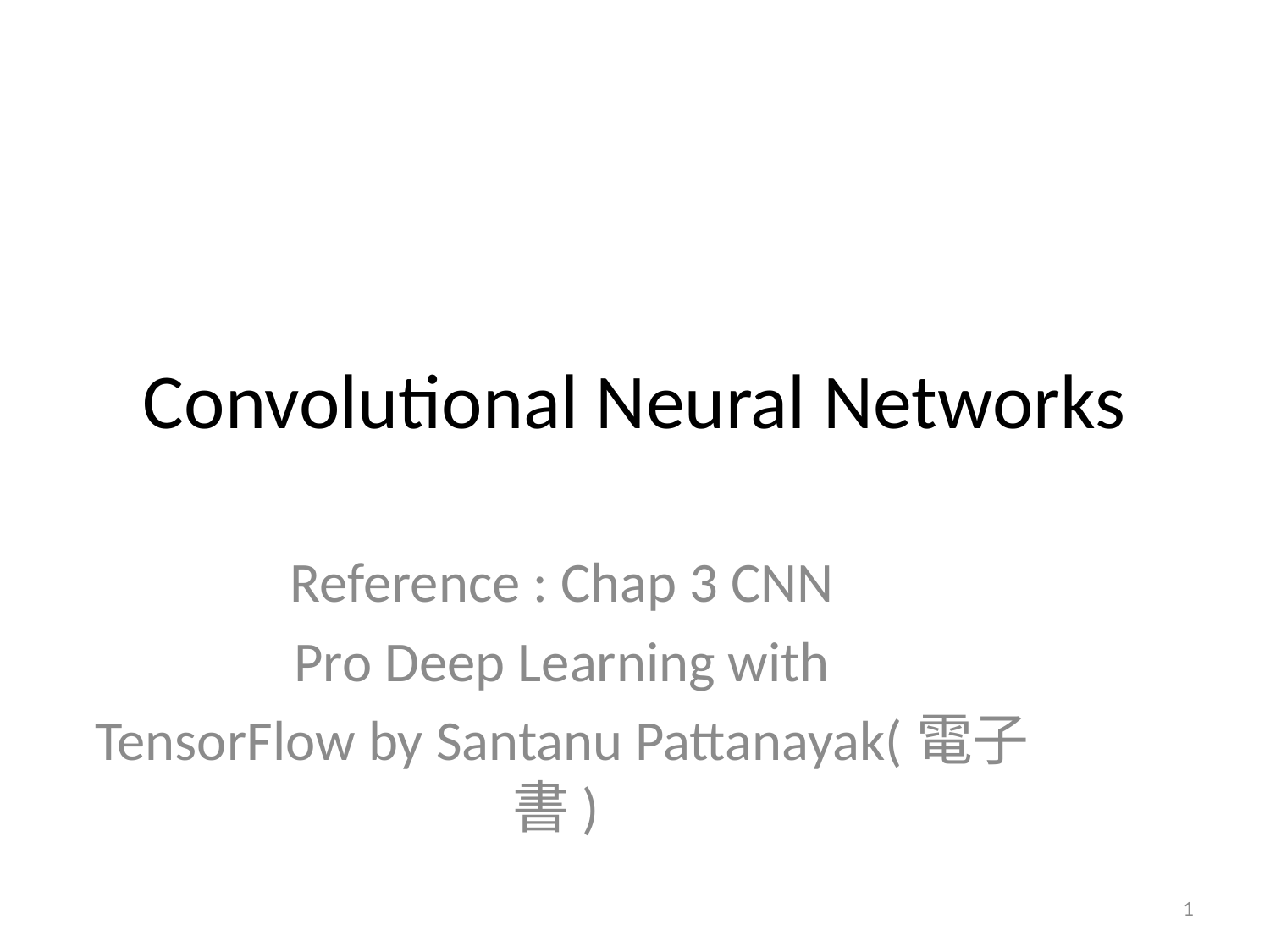

# Convolutional Neural Networks
Reference : Chap 3 CNN
Pro Deep Learning with
TensorFlow by Santanu Pattanayak(電子書)
1